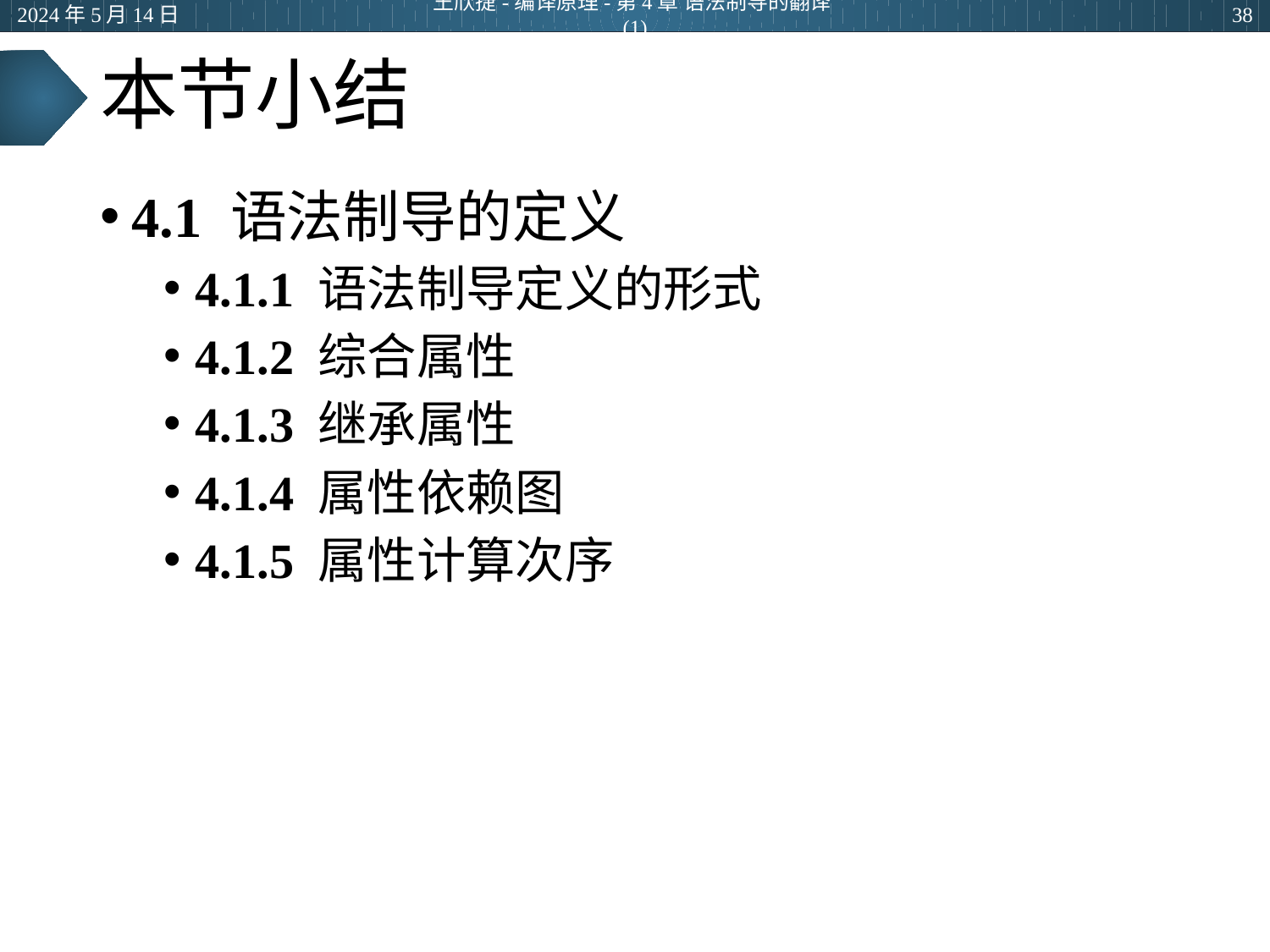

2024年5月14日
王欣捷-编译原理-第4章 语法制导的翻译(1)
38
# 本节小结
4.1 语法制导的定义
4.1.1 语法制导定义的形式
4.1.2 综合属性
4.1.3 继承属性
4.1.4 属性依赖图
4.1.5 属性计算次序